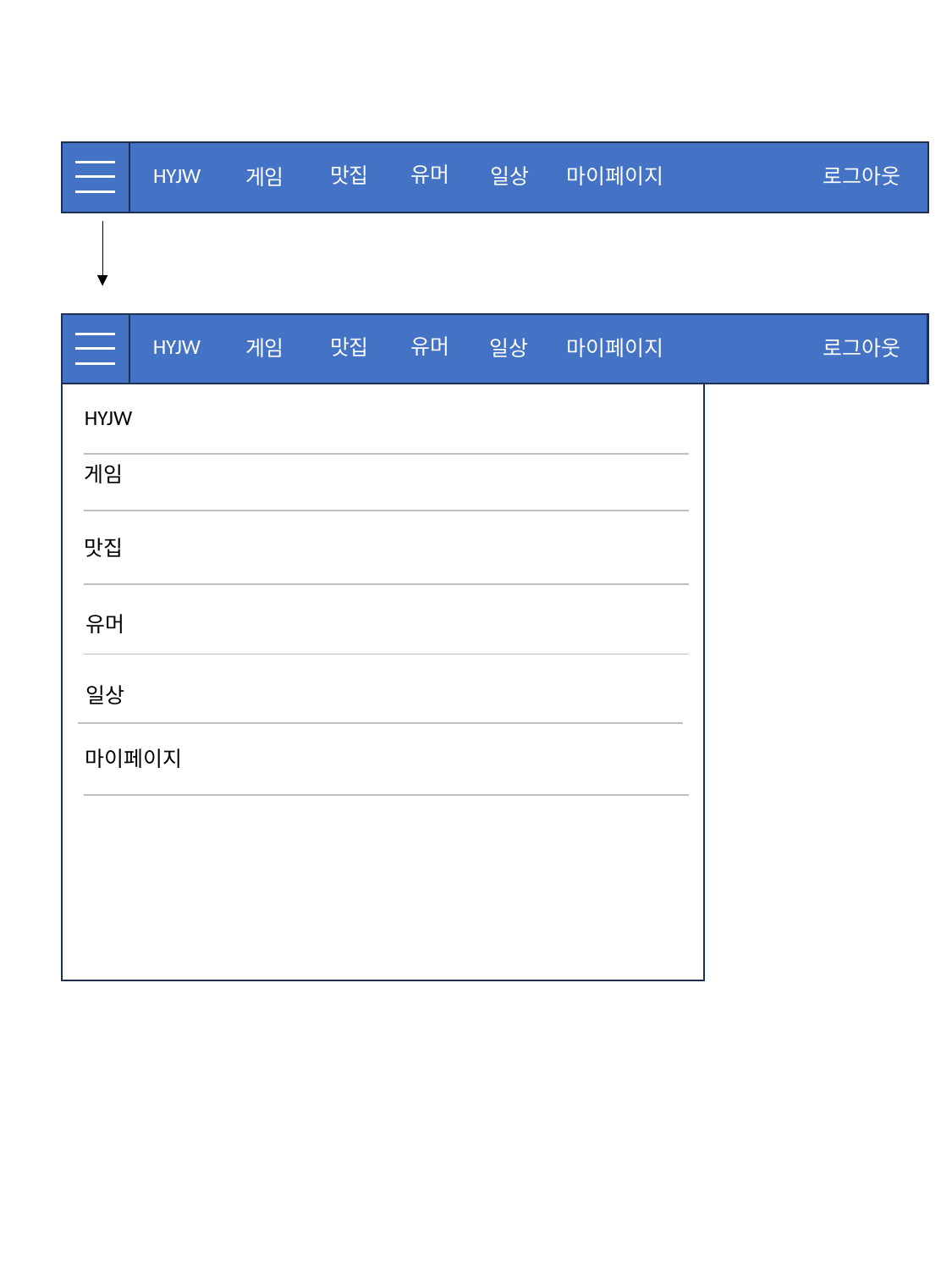

로그아웃
유머
맛집
게임
HYJW
일상
마이페이지

로그아웃
로그아웃
유머
맛집
게임
HYJW
일상
마이페이지
맛집
유머
HYJW
게임
일상

HYJW
게임
맛집
유머
일상
마이페이지